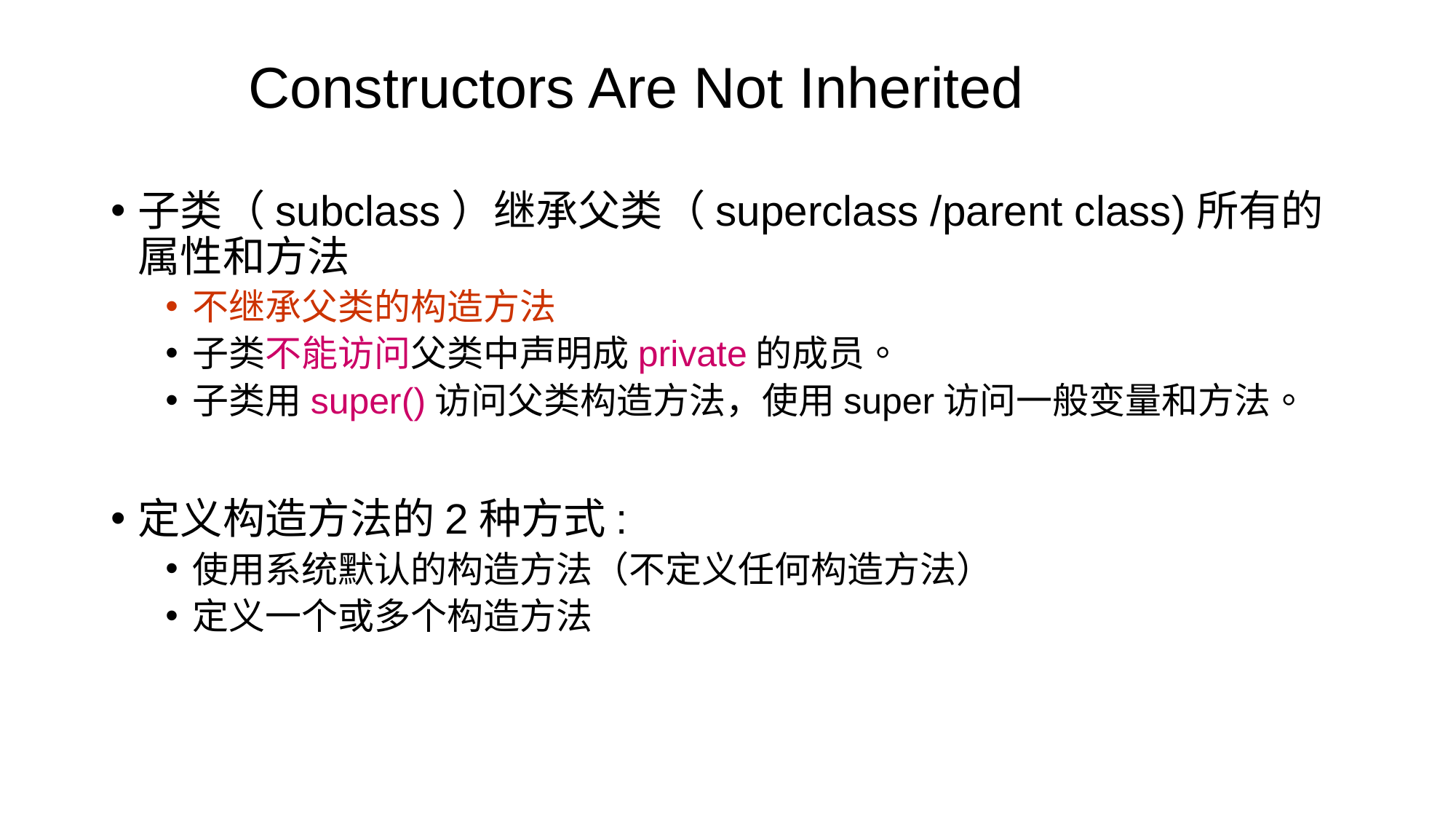

# Constructors Are Not Inherited
子类（subclass）继承父类（superclass /parent class)所有的属性和方法
不继承父类的构造方法
子类不能访问父类中声明成private的成员。
子类用super()访问父类构造方法，使用super访问一般变量和方法。

定义构造方法的2种方式:
使用系统默认的构造方法（不定义任何构造方法）
定义一个或多个构造方法